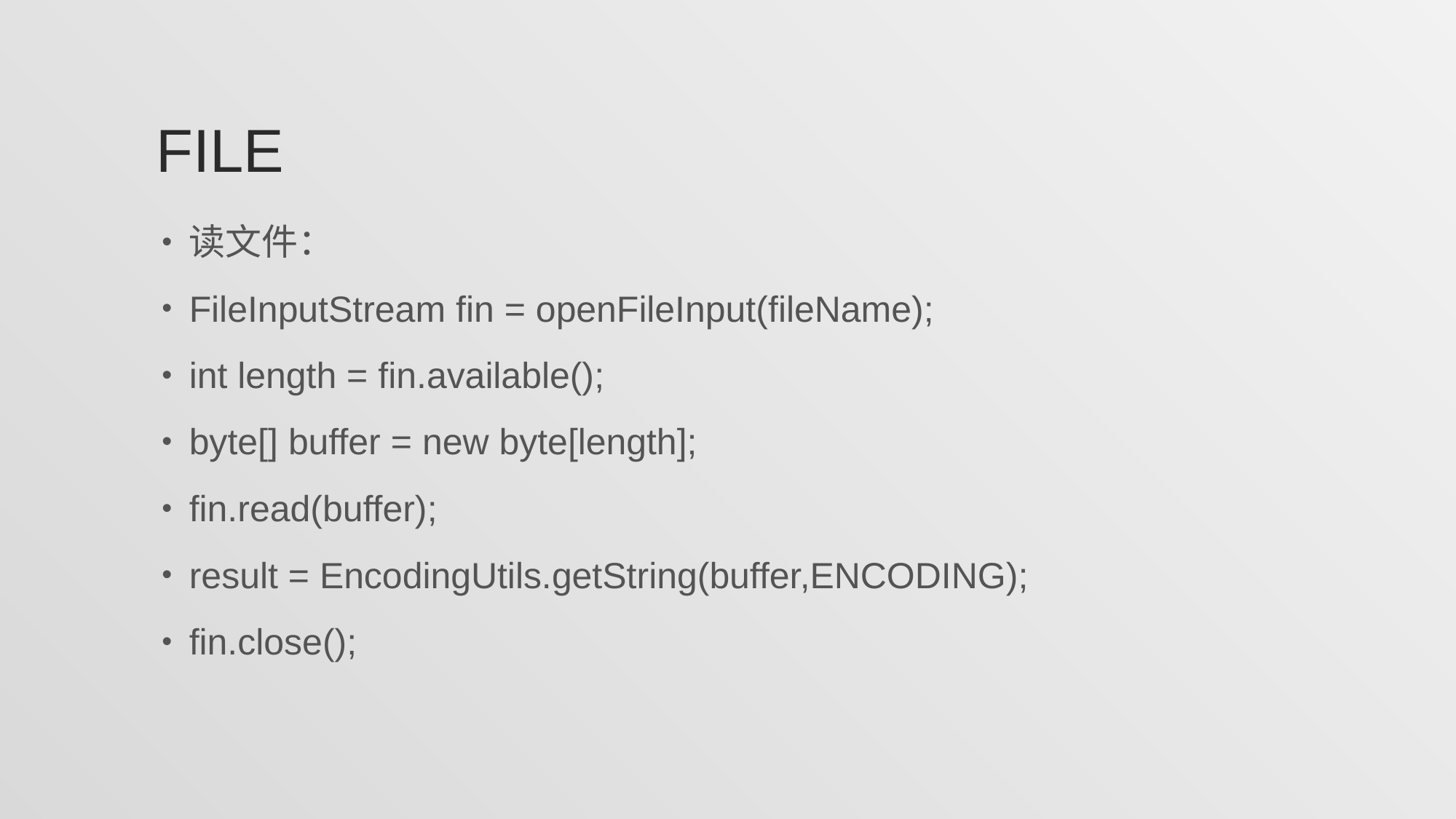

# FILE
读文件：
FileInputStream fin = openFileInput(fileName);
int length = fin.available();
byte[] buffer = new byte[length];
fin.read(buffer);
result = EncodingUtils.getString(buffer,ENCODING);
fin.close();